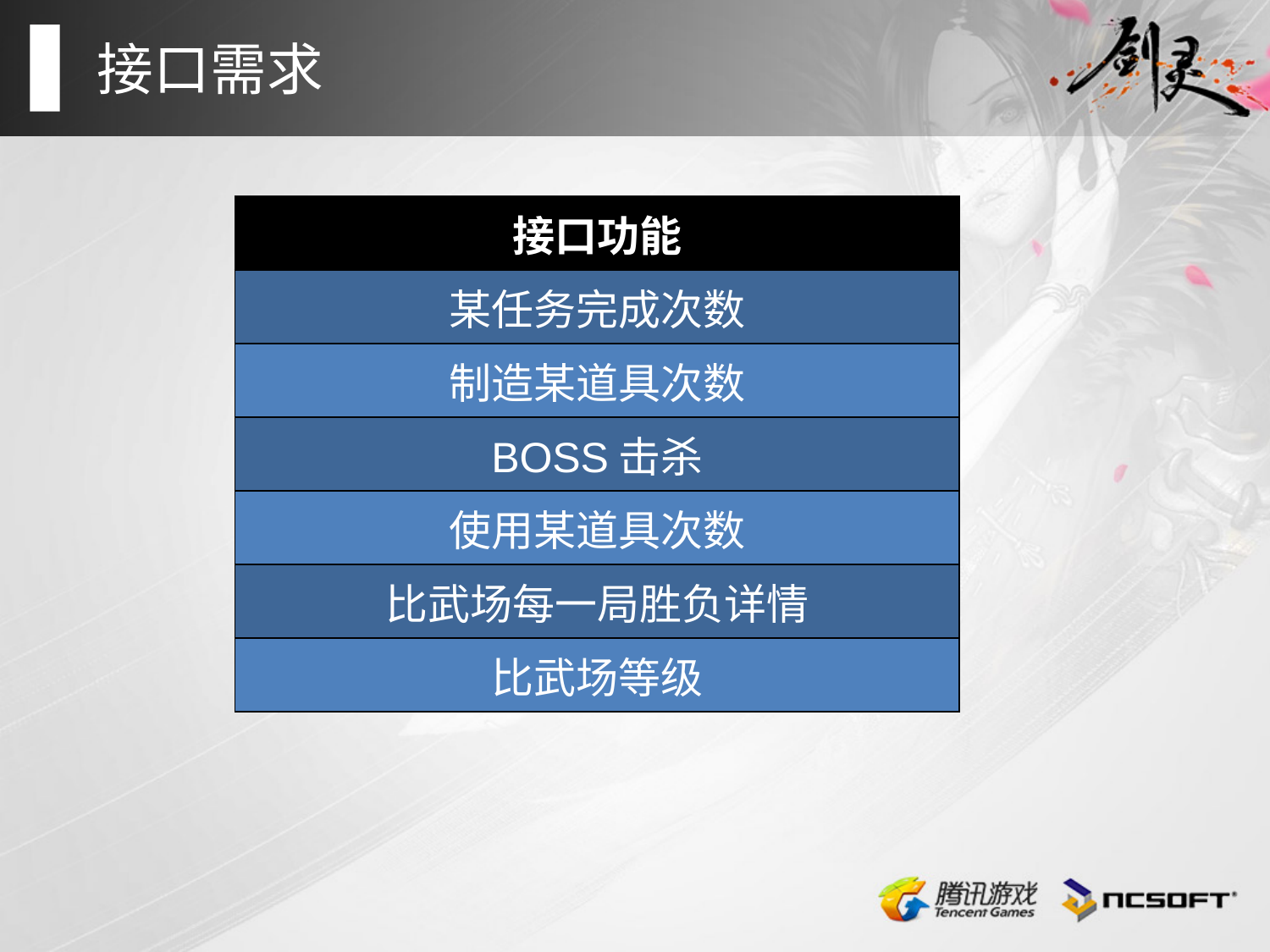

接口需求
| 接口功能 |
| --- |
| 某任务完成次数 |
| 制造某道具次数 |
| BOSS击杀 |
| 使用某道具次数 |
| 比武场每一局胜负详情 |
| 比武场等级 |